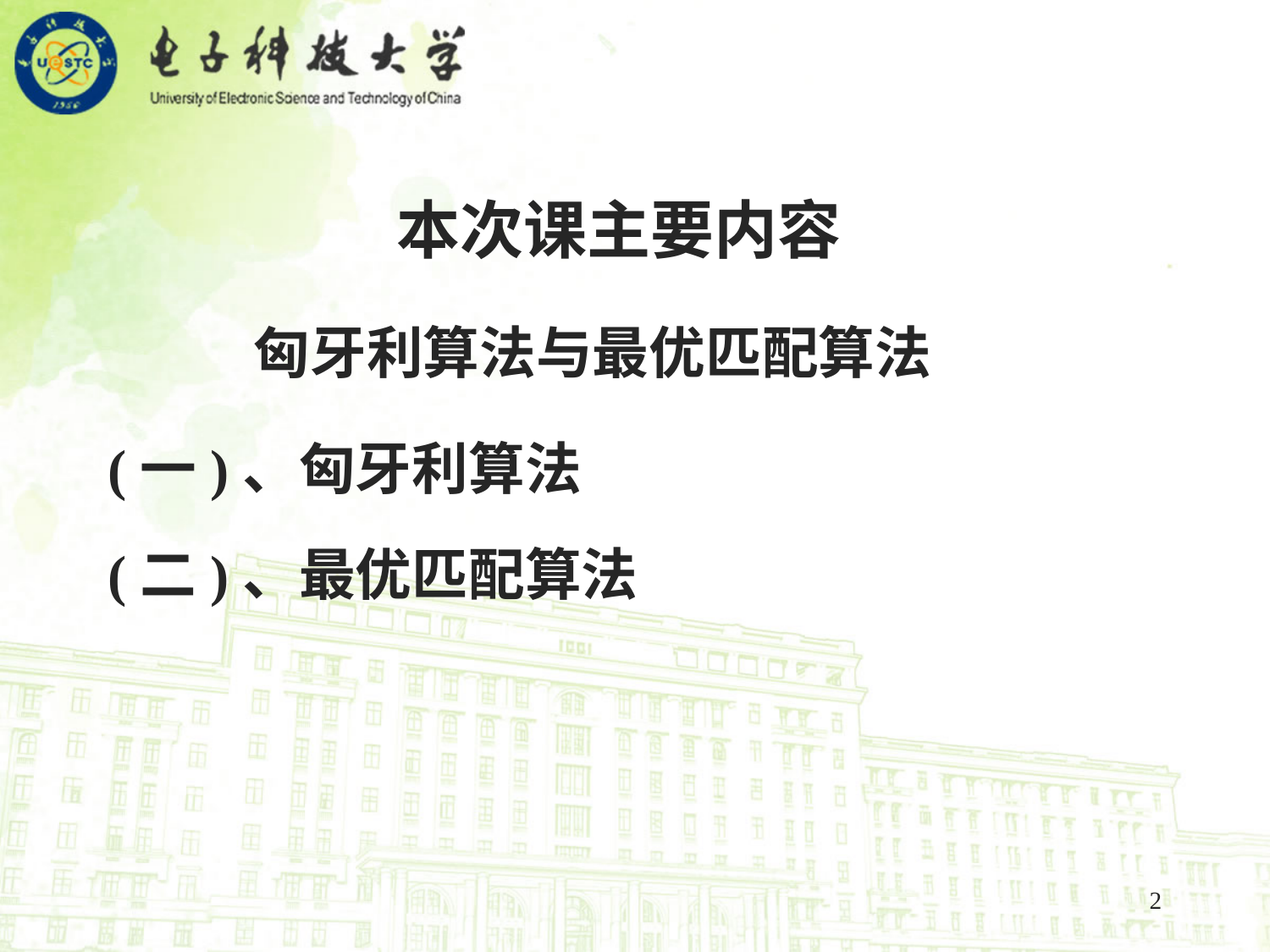

本次课主要内容
匈牙利算法与最优匹配算法
(一)、匈牙利算法
(二)、最优匹配算法
2